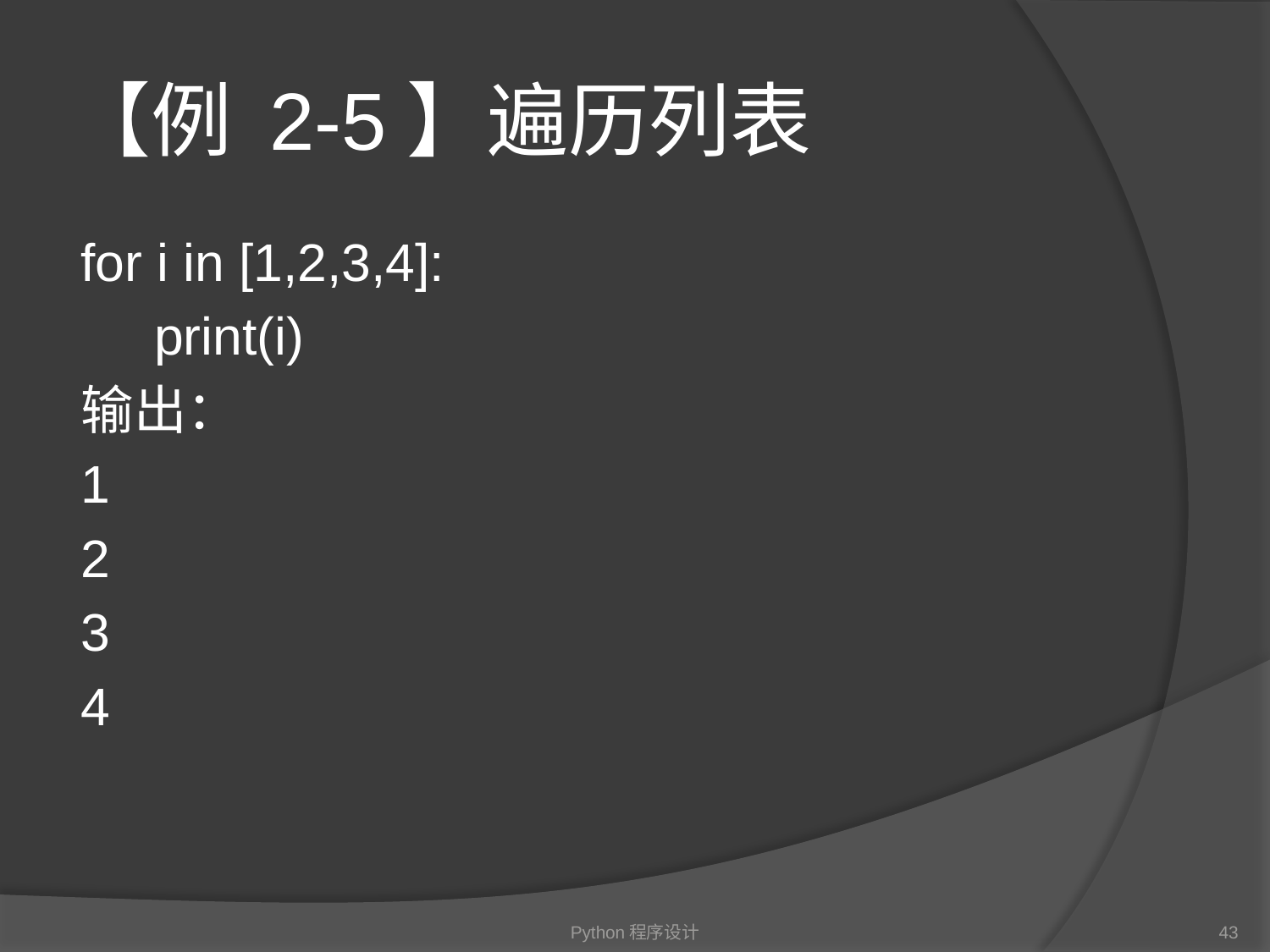

# 【例 2-5】遍历列表
for i in [1,2,3,4]:
     print(i)
输出：
1
2
3
4
Python程序设计
43